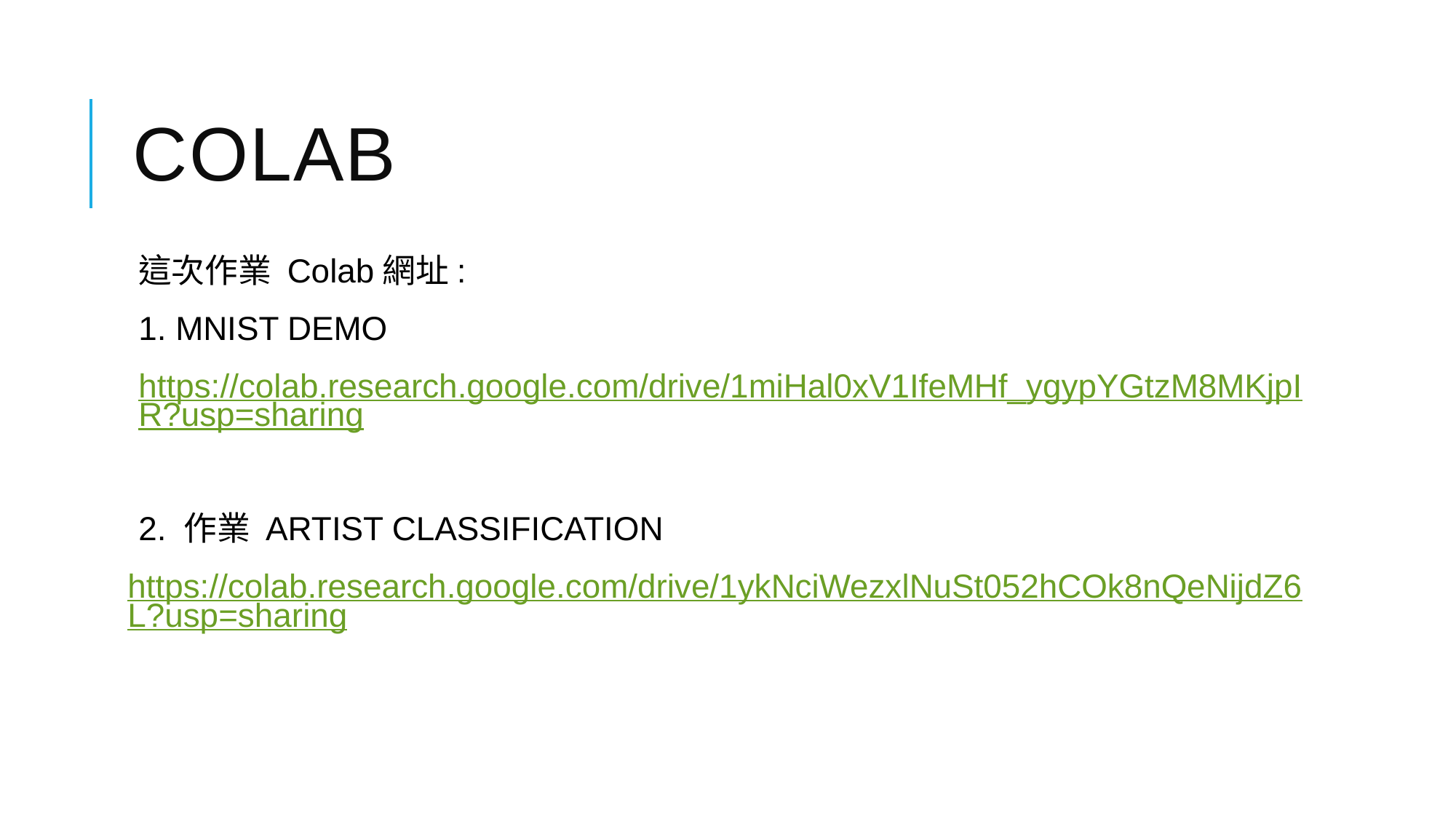

# Colab
這次作業 Colab網址:
1. MNIST DEMO
https://colab.research.google.com/drive/1miHal0xV1IfeMHf_ygypYGtzM8MKjpIR?usp=sharing

2. 作業 ARTIST CLASSIFICATION
https://colab.research.google.com/drive/1ykNciWezxlNuSt052hCOk8nQeNijdZ6L?usp=sharing